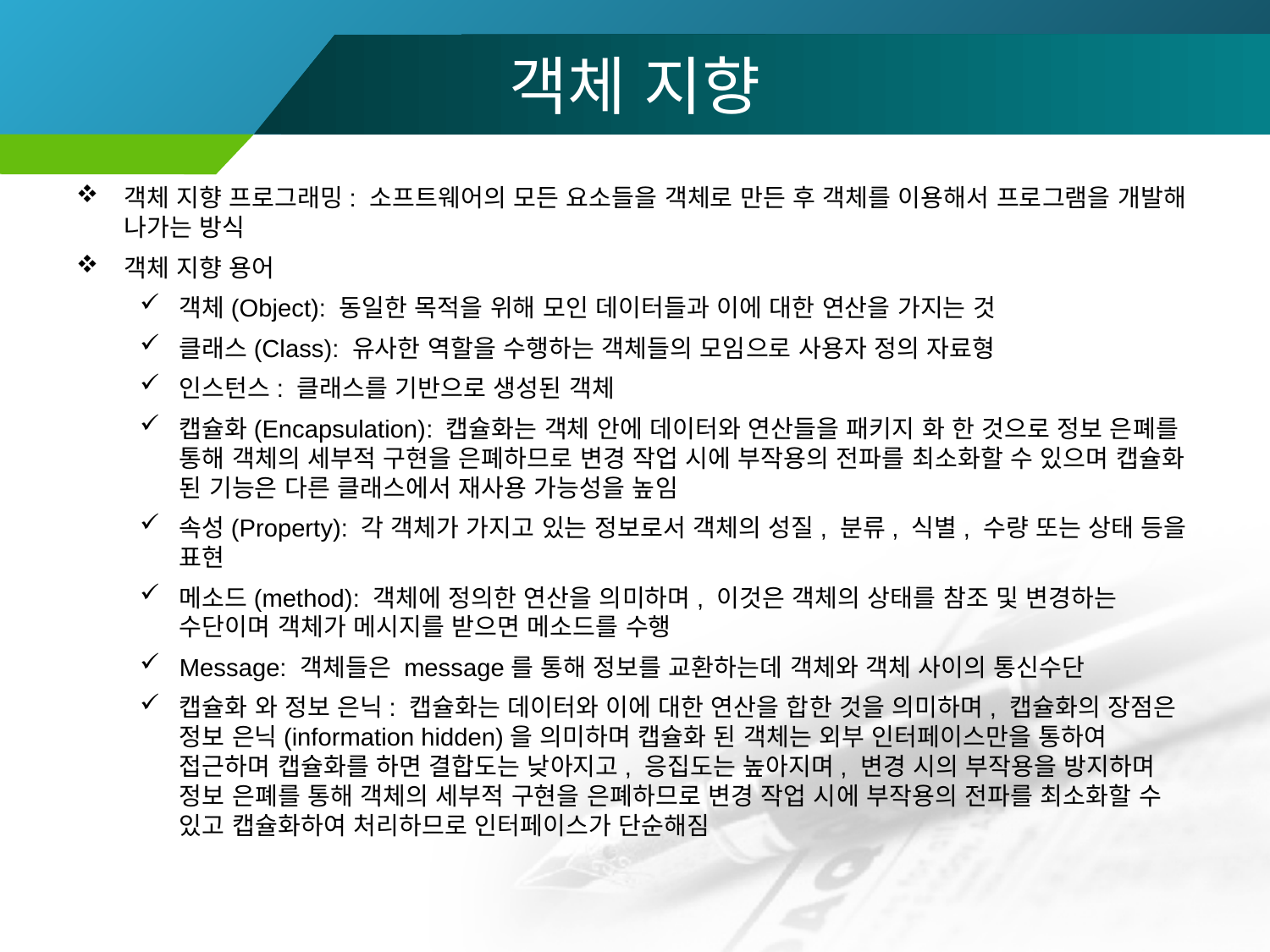

# 객체 지향
객체 지향 프로그래밍: 소프트웨어의 모든 요소들을 객체로 만든 후 객체를 이용해서 프로그램을 개발해 나가는 방식
객체 지향 용어
객체(Object): 동일한 목적을 위해 모인 데이터들과 이에 대한 연산을 가지는 것
클래스(Class): 유사한 역할을 수행하는 객체들의 모임으로 사용자 정의 자료형
인스턴스: 클래스를 기반으로 생성된 객체
캡슐화(Encapsulation): 캡슐화는 객체 안에 데이터와 연산들을 패키지 화 한 것으로 정보 은폐를 통해 객체의 세부적 구현을 은폐하므로 변경 작업 시에 부작용의 전파를 최소화할 수 있으며 캡슐화 된 기능은 다른 클래스에서 재사용 가능성을 높임
속성(Property): 각 객체가 가지고 있는 정보로서 객체의 성질, 분류, 식별, 수량 또는 상태 등을 표현
메소드(method): 객체에 정의한 연산을 의미하며, 이것은 객체의 상태를 참조 및 변경하는 수단이며 객체가 메시지를 받으면 메소드를 수행
Message: 객체들은 message를 통해 정보를 교환하는데 객체와 객체 사이의 통신수단
캡슐화 와 정보 은닉: 캡슐화는 데이터와 이에 대한 연산을 합한 것을 의미하며, 캡슐화의 장점은 정보 은닉(information hidden)을 의미하며 캡슐화 된 객체는 외부 인터페이스만을 통하여 접근하며 캡슐화를 하면 결합도는 낮아지고, 응집도는 높아지며, 변경 시의 부작용을 방지하며 정보 은폐를 통해 객체의 세부적 구현을 은폐하므로 변경 작업 시에 부작용의 전파를 최소화할 수 있고 캡슐화하여 처리하므로 인터페이스가 단순해짐